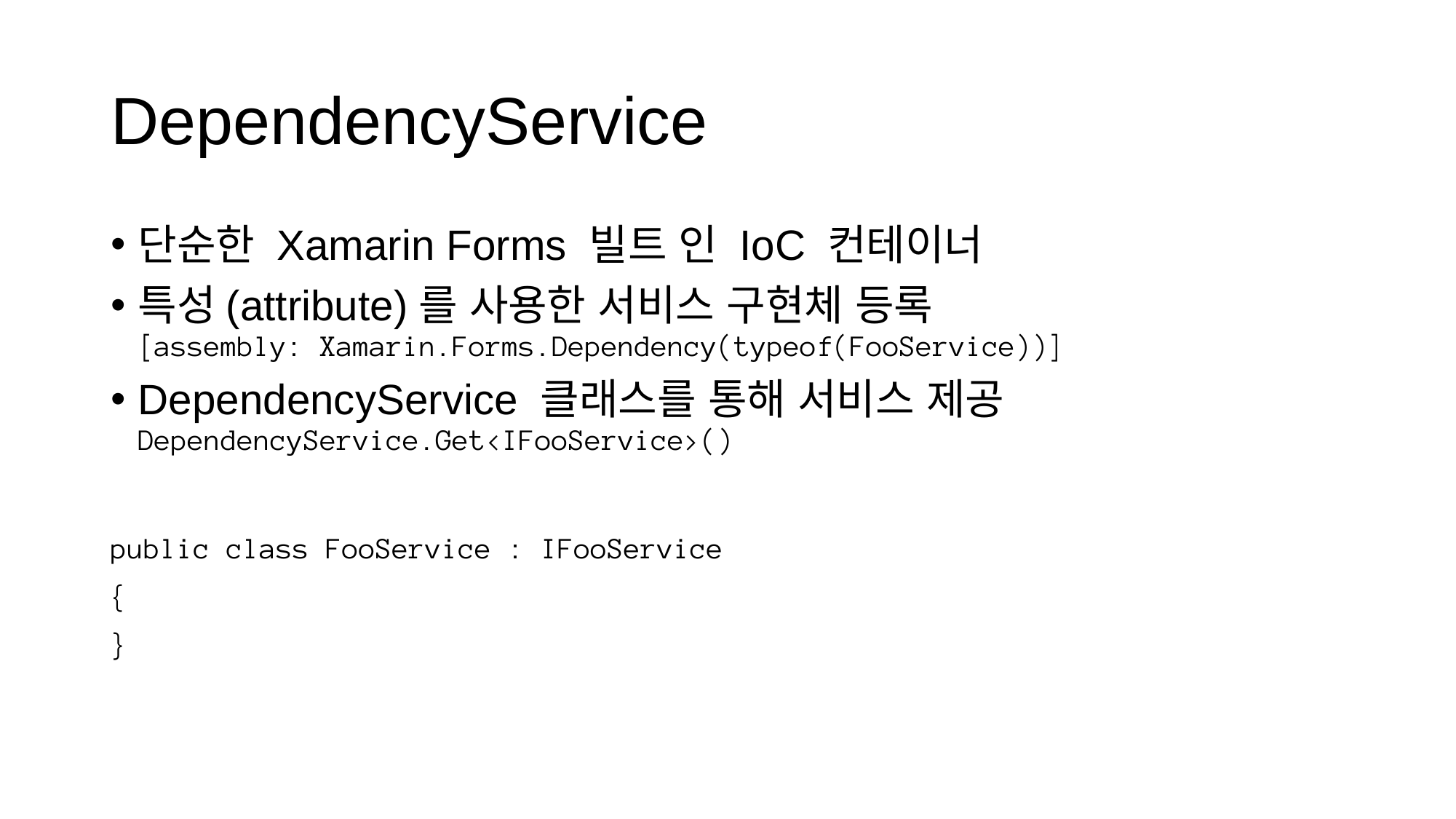

# DependencyService
단순한 Xamarin Forms 빌트 인 IoC 컨테이너
특성(attribute)를 사용한 서비스 구현체 등록
[assembly: Xamarin.Forms.Dependency(typeof(FooService))]
DependencyService 클래스를 통해 서비스 제공
DependencyService.Get<IFooService>()

public class FooService : IFooService
{
}